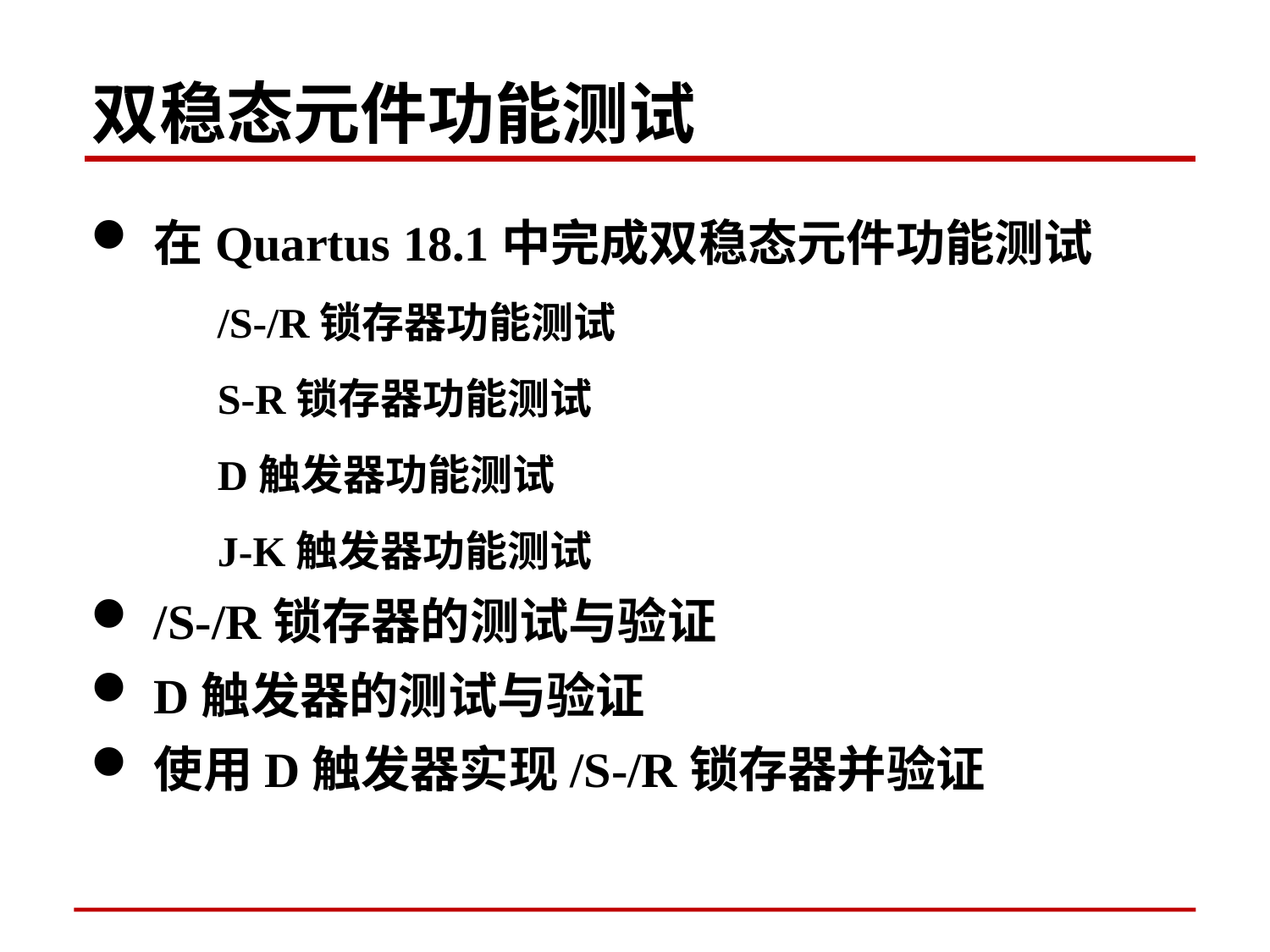

双稳态元件功能测试
在Quartus 18.1中完成双稳态元件功能测试
	/S-/R锁存器功能测试
	S-R锁存器功能测试
	D触发器功能测试
	J-K触发器功能测试
/S-/R锁存器的测试与验证
D触发器的测试与验证
使用D触发器实现/S-/R锁存器并验证